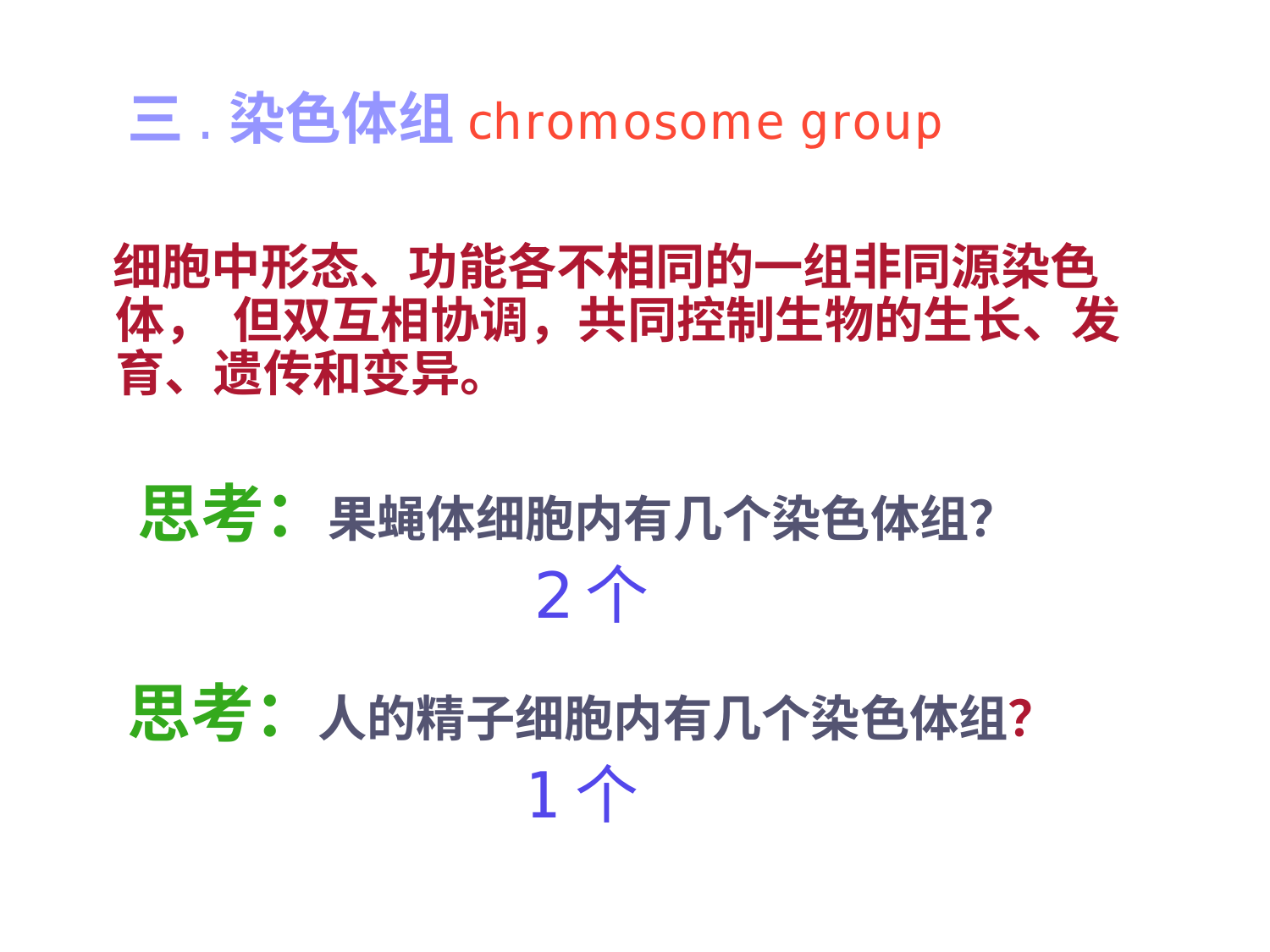

三.染色体组chromosome group
   细胞中形态、功能各不相同的一组非同源染色体，  但双互相协调，共同控制生物的生长、发育、遗传和变异。
思考：果蝇体细胞内有几个染色体组？
                    2个
思考：人的精子细胞内有几个染色体组？
                    1个